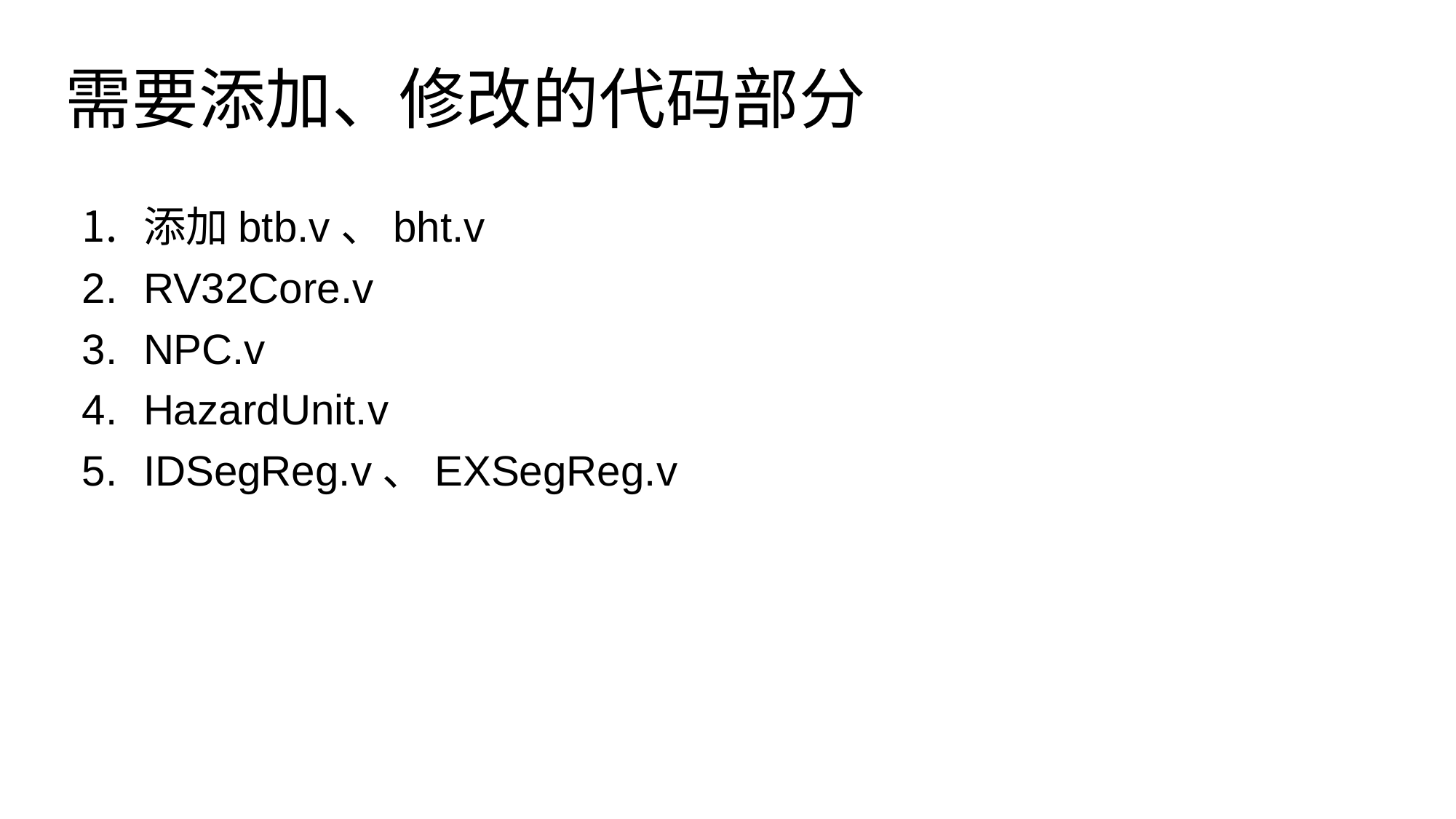

# 需要添加、修改的代码部分
添加btb.v、bht.v
RV32Core.v
NPC.v
HazardUnit.v
IDSegReg.v、EXSegReg.v